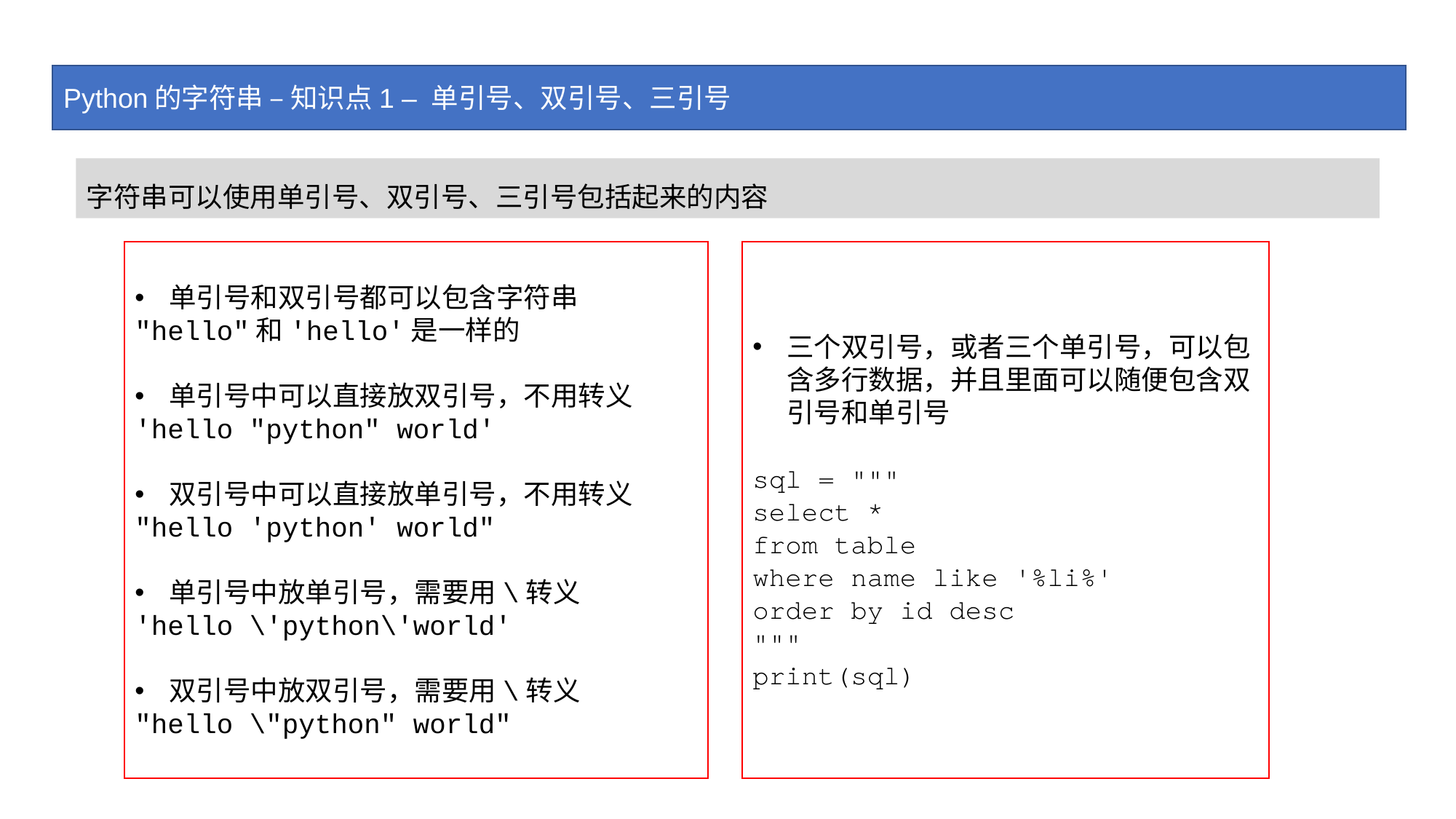

Python的字符串 – 知识点1 – 单引号、双引号、三引号
字符串可以使用单引号、双引号、三引号包括起来的内容
单引号和双引号都可以包含字符串
"hello"和'hello'是一样的

单引号中可以直接放双引号，不用转义
'hello "python" world'

双引号中可以直接放单引号，不用转义
"hello 'python' world"

单引号中放单引号，需要用\转义
'hello \'python\'world'

双引号中放双引号，需要用\转义
"hello \"python" world"
三个双引号，或者三个单引号，可以包含多行数据，并且里面可以随便包含双引号和单引号

sql = """
select *
from table
where name like '%li%'
order by id desc
"""
print(sql)